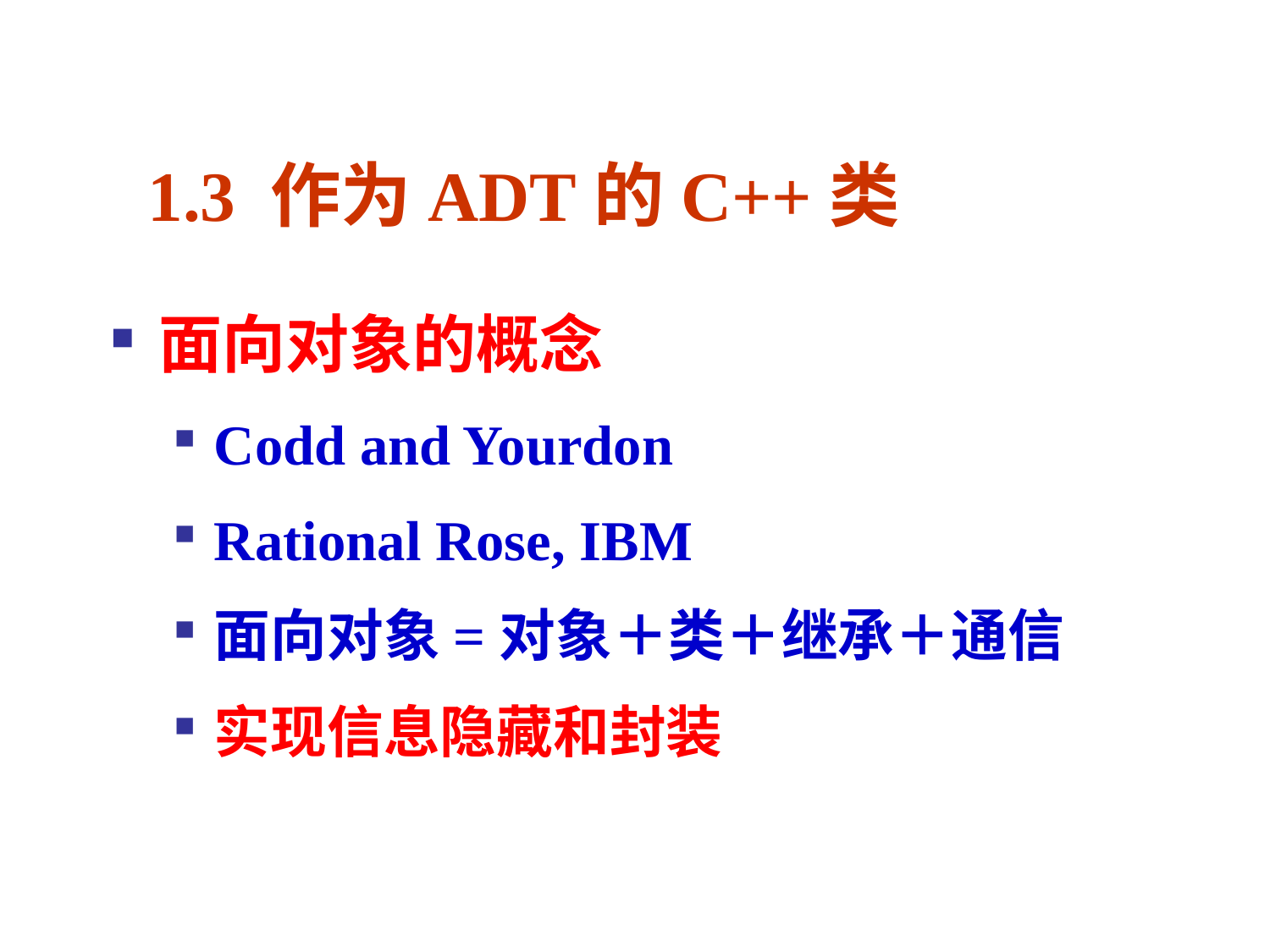

# 1.3 作为ADT的C++类
面向对象的概念
Codd and Yourdon
Rational Rose, IBM
面向对象=对象＋类＋继承＋通信
实现信息隐藏和封装
37